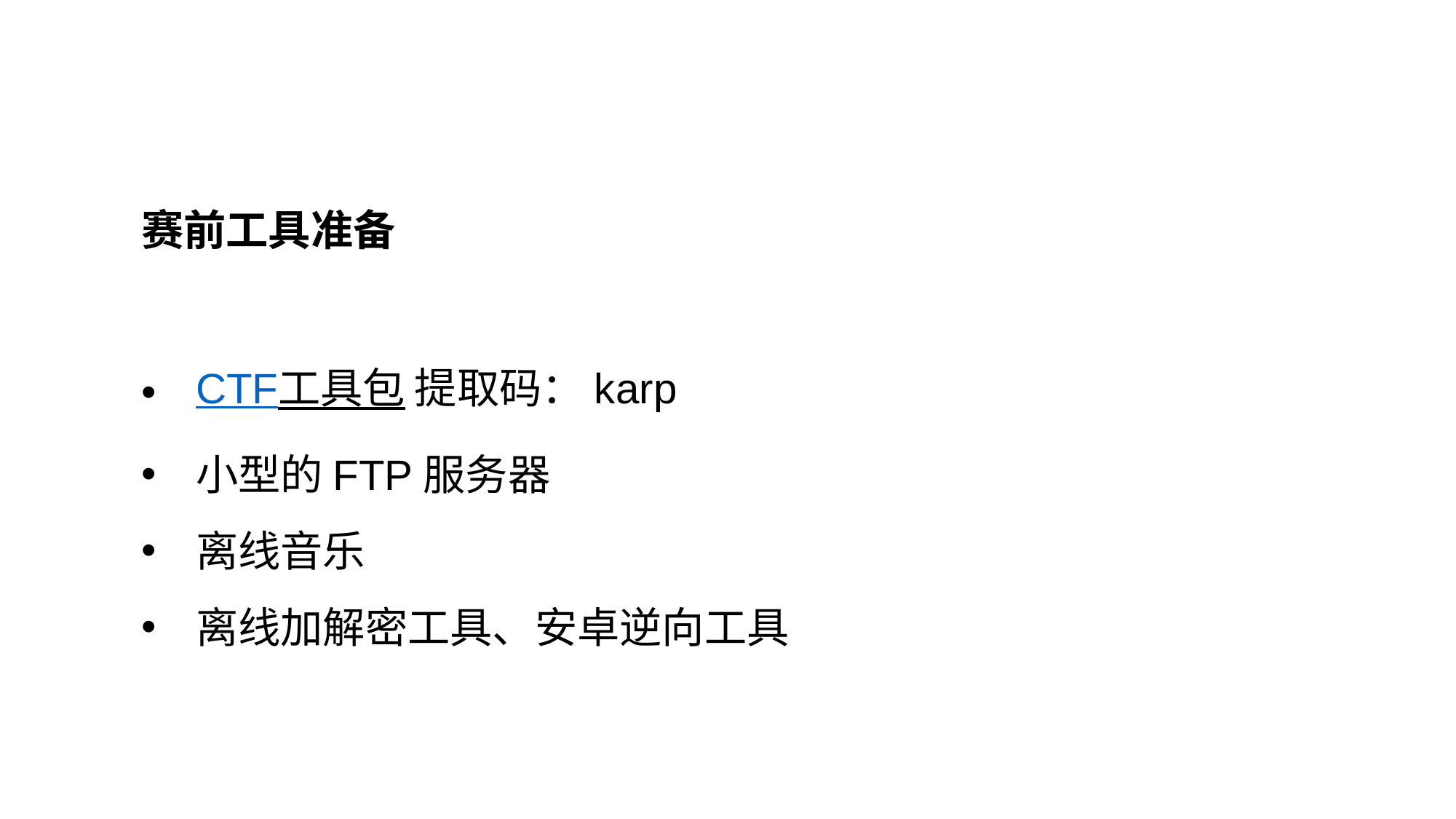

赛前工具准备

CTF工具包 提取码：karp
小型的FTP服务器
离线音乐
离线加解密工具、安卓逆向工具